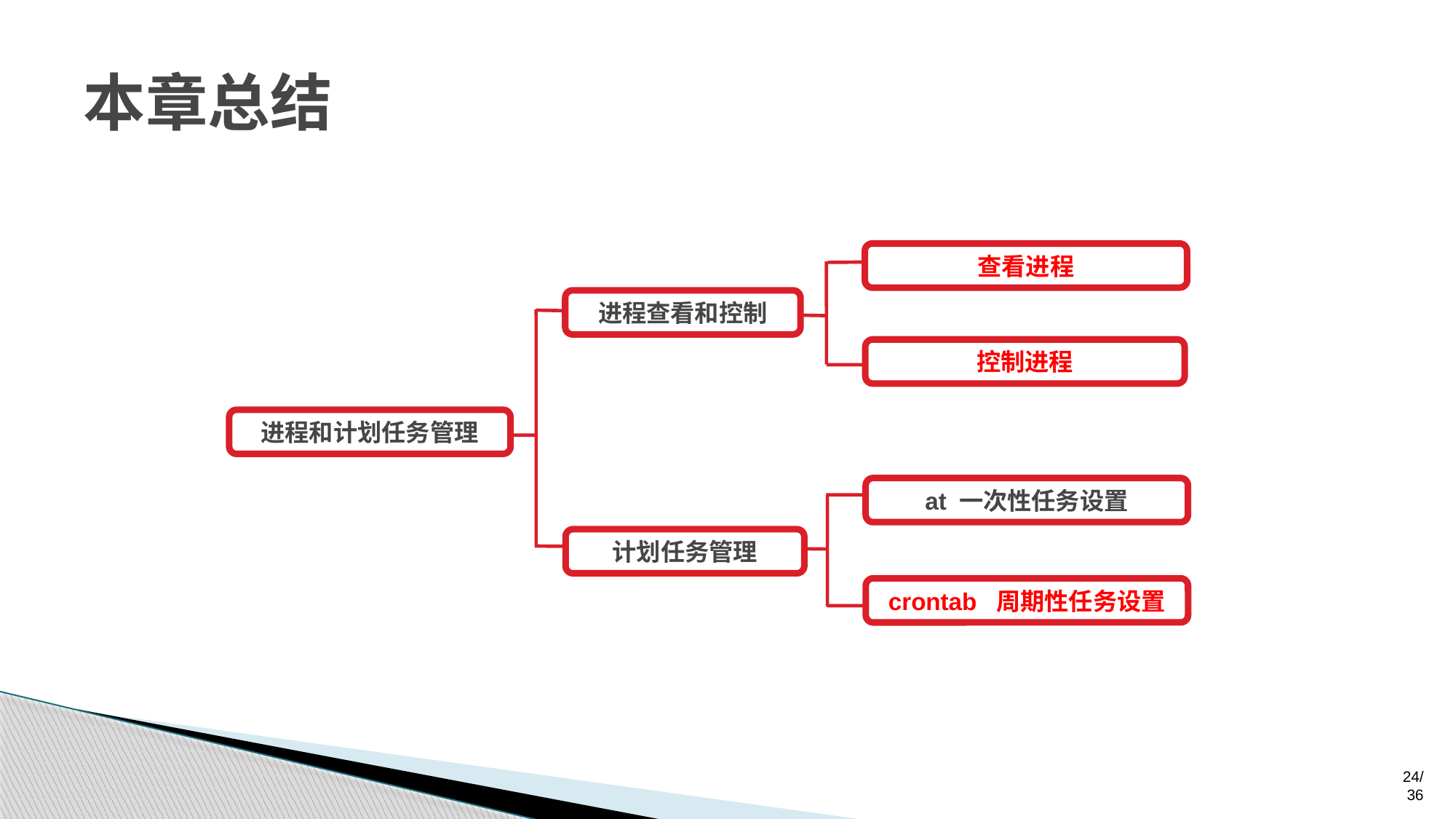

# 本章总结
查看进程

进程查看和控制

控制进程

进程和计划任务管理

at 一次性任务设置

计划任务管理

crontab  周期性任务设置

24/36